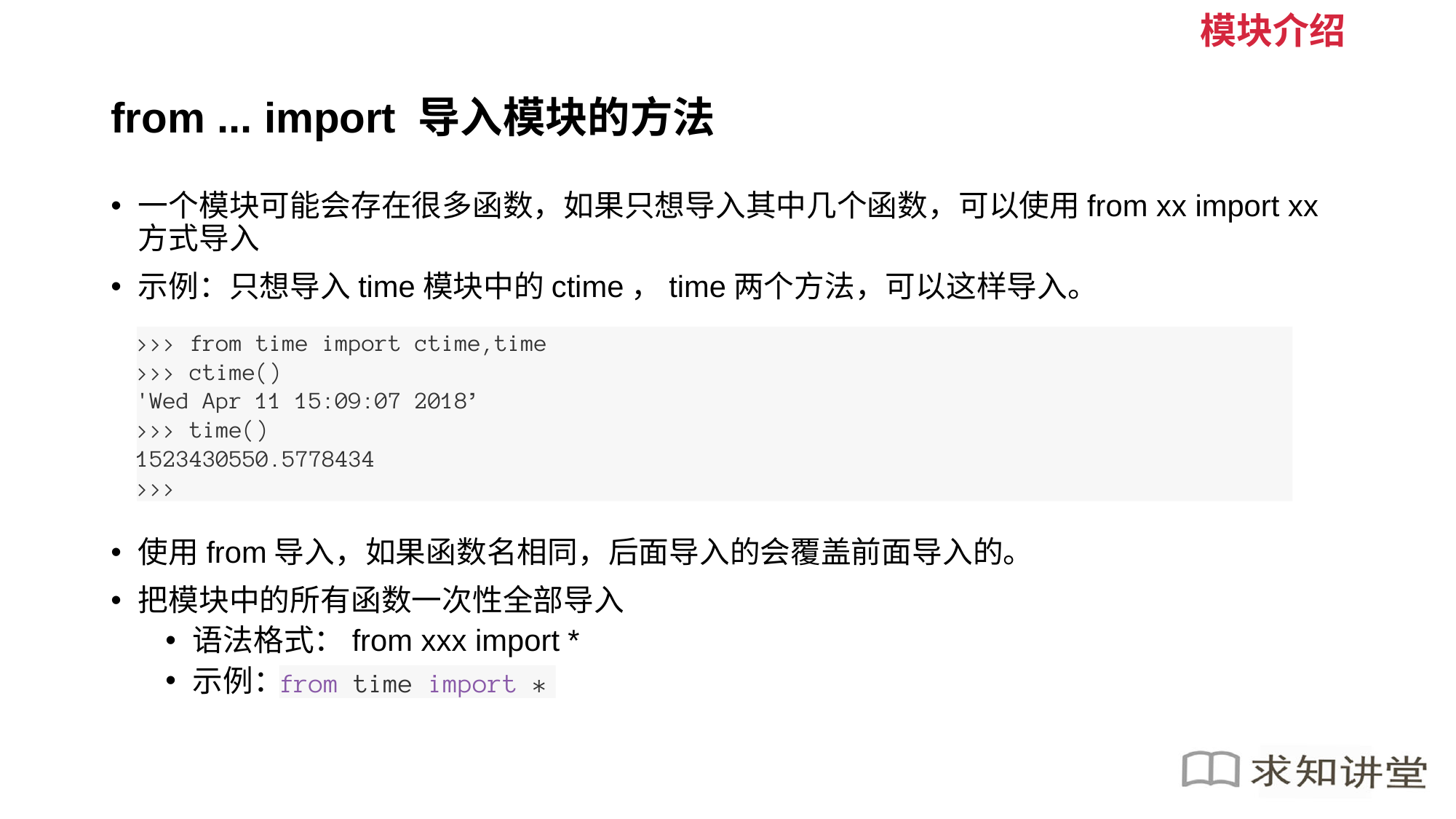

模块介绍
# from ... import 导入模块的方法
一个模块可能会存在很多函数，如果只想导入其中几个函数，可以使用from xx import xx 方式导入
示例：只想导入time模块中的ctime，time两个方法，可以这样导入。

使用from导入，如果函数名相同，后面导入的会覆盖前面导入的。
把模块中的所有函数一次性全部导入
语法格式：from xxx import *
示例：

>>> from time import ctime,time
>>> ctime()
'Wed Apr 11 15:09:07 2018’
>>> time()
1523430550.5778434
>>>
from time import *